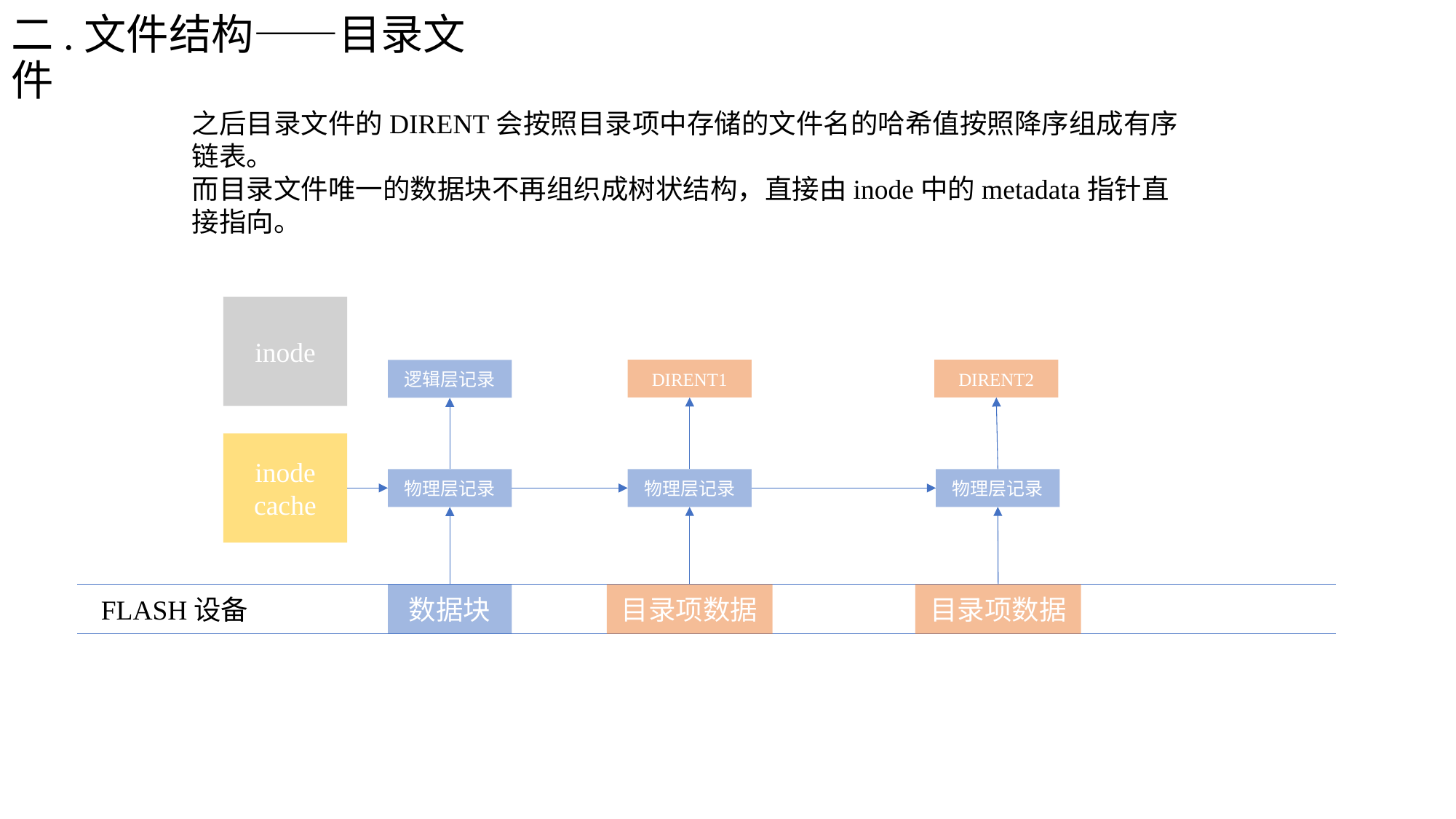

# 二.文件结构——目录文件
之后目录文件的DIRENT会按照目录项中存储的文件名的哈希值按照降序组成有序链表。
而目录文件唯一的数据块不再组织成树状结构，直接由inode中的metadata指针直接指向。
inode
DIRENT1
DIRENT2
逻辑层记录
inode cache
物理层记录
物理层记录
物理层记录
数据块
目录项数据
目录项数据
FLASH设备